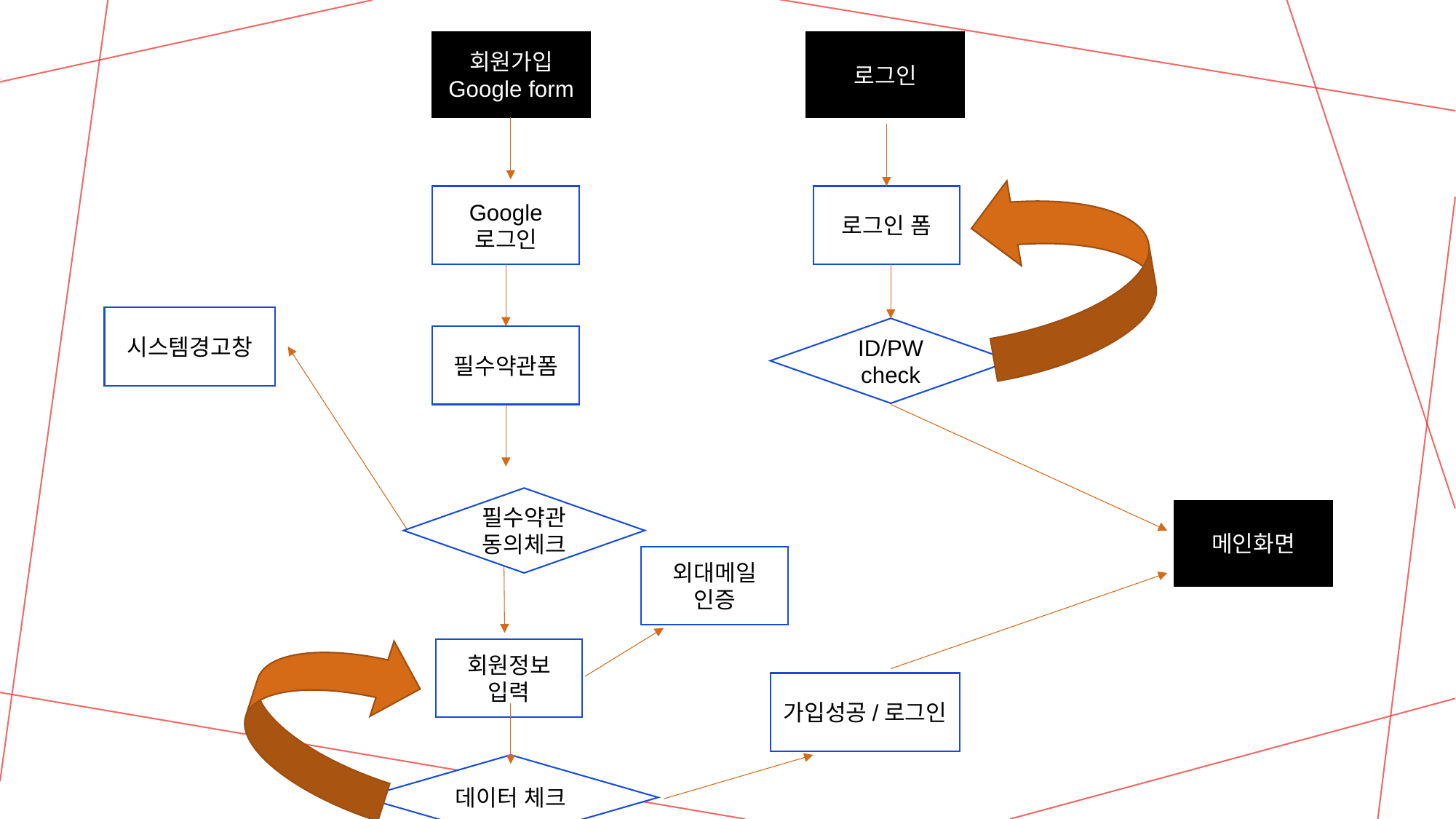

회원가입
Google form
로그인

로그인 폼
Google 로그인
시스템경고창
ID/PW check
필수약관폼
필수약관 동의체크
메인화면
외대메일
인증

회원정보
입력
가입성공/로그인
데이터 체크